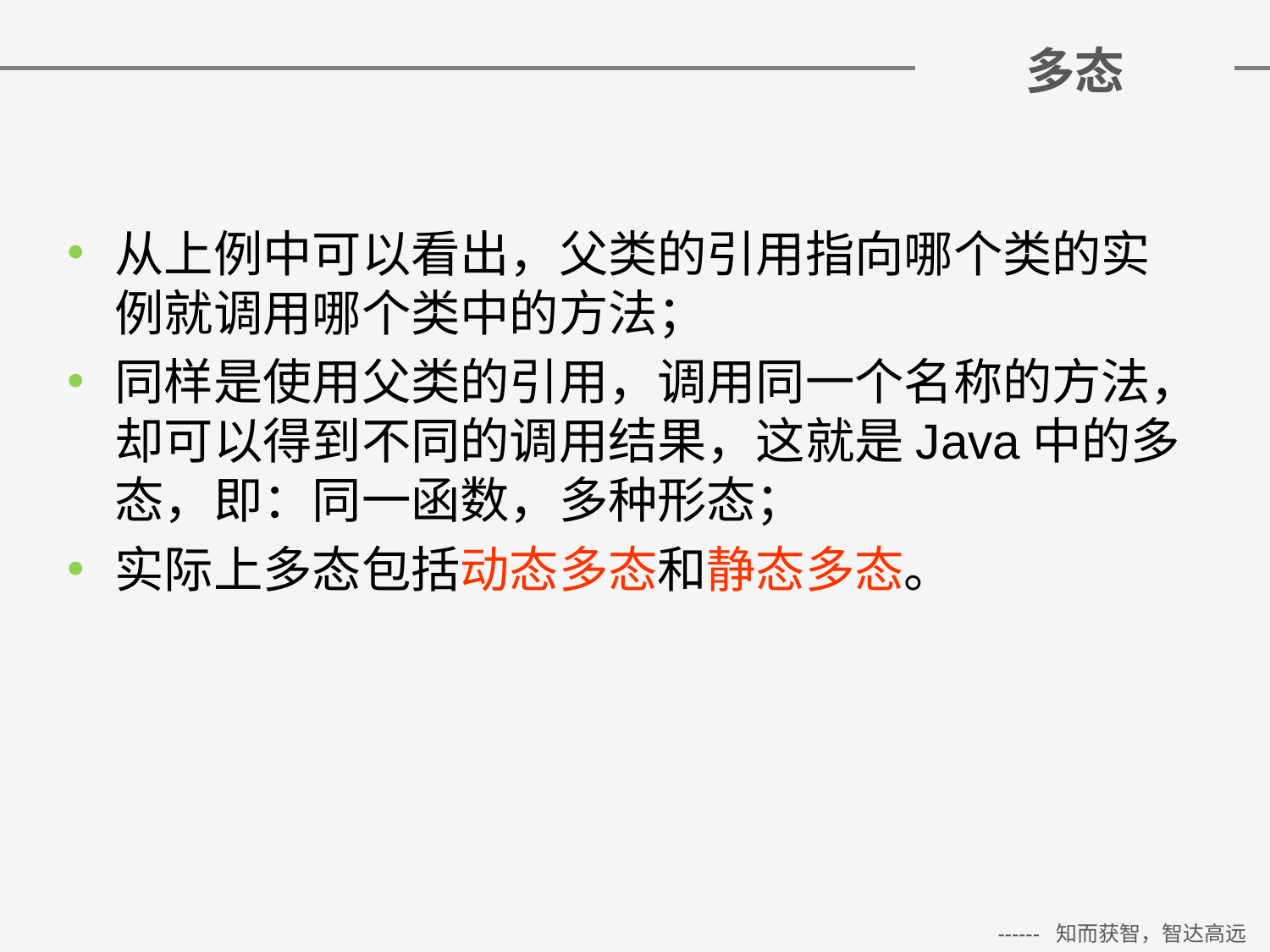

# 多态
从上例中可以看出，父类的引用指向哪个类的实例就调用哪个类中的方法；
同样是使用父类的引用，调用同一个名称的方法，却可以得到不同的调用结果，这就是Java中的多态，即：同一函数，多种形态；
实际上多态包括动态多态和静态多态。